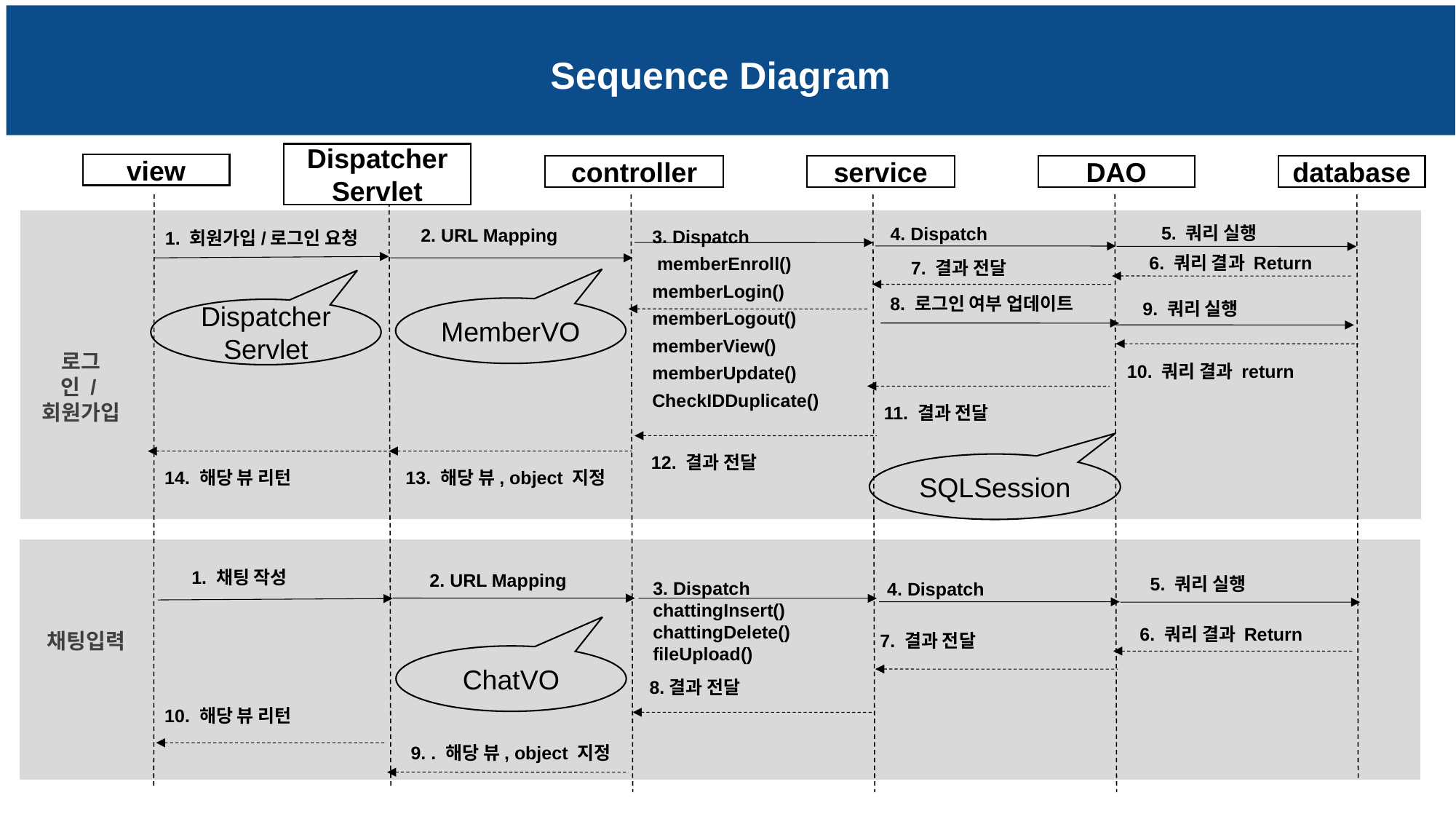

Sequence Diagram
Dispatcher Servlet
view
controller
service
DAO
database
5. 쿼리 실행

4. Dispatch
3. Dispatch
 memberEnroll()
memberLogin()
memberLogout()
memberView()
memberUpdate()
CheckIDDuplicate()

 1. 회원가입/로그인 요청
   2. URL Mapping
6. 쿼리 결과 Return
7. 결과 전달
9. 쿼리 실행
8. 로그인 여부 업데이트
MemberVO
DispatcherServlet
로그인 /회원가입
10. 쿼리 결과 return
11. 결과 전달
12. 결과 전달
SQLSession
13. 해당 뷰, object 지정
14. 해당 뷰 리턴

 1. 채팅 작성
   2. URL Mapping
5. 쿼리 실행
3. Dispatch
chattingInsert()
chattingDelete()
fileUpload()
4. Dispatch
6. 쿼리 결과 Return
채팅입력
7. 결과 전달
ChatVO
8.결과 전달
10. 해당 뷰 리턴
9. . 해당 뷰, object 지정